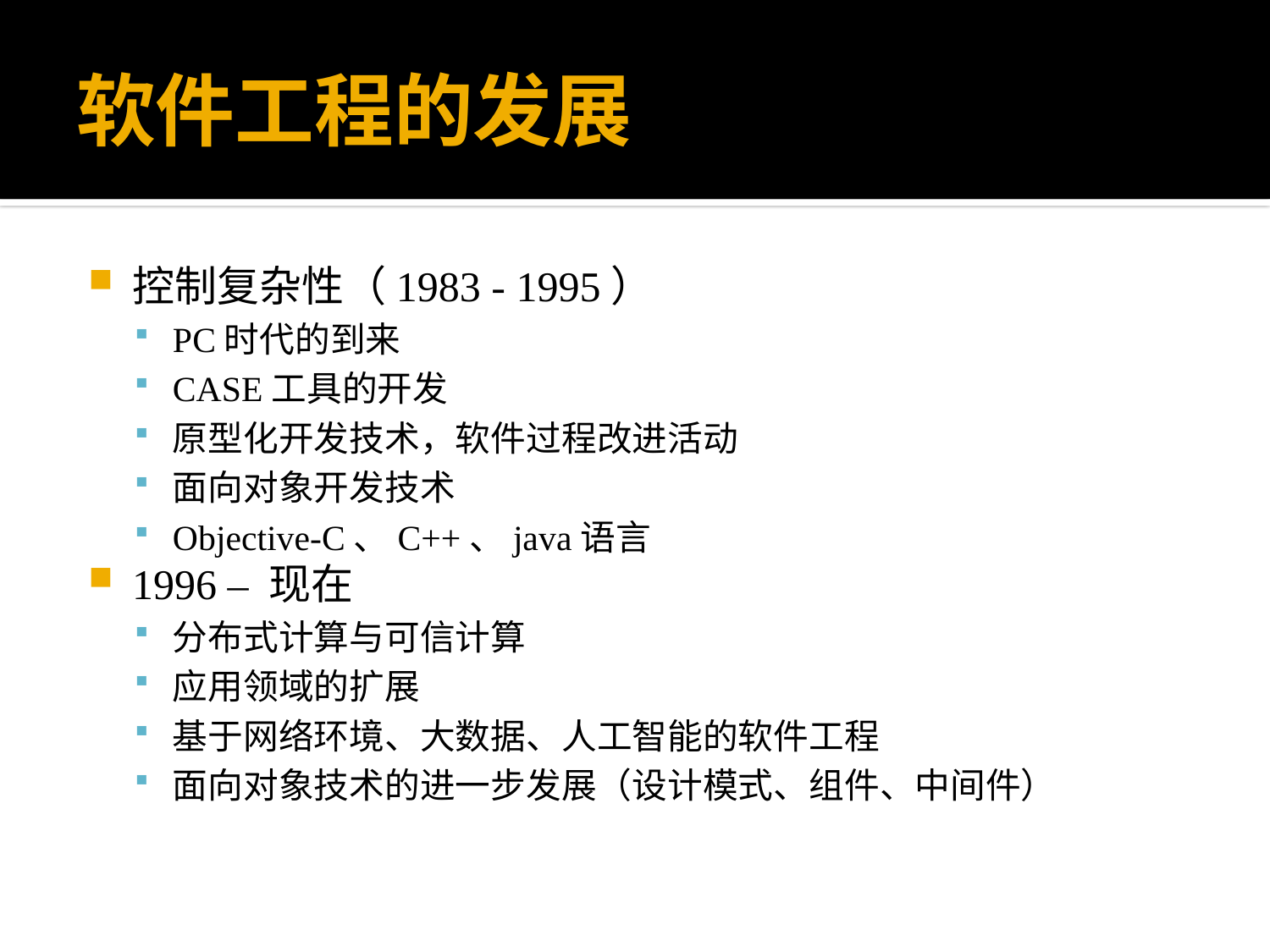

# 软件工程的发展
控制复杂性（1983 - 1995）
PC时代的到来
CASE工具的开发
原型化开发技术，软件过程改进活动
面向对象开发技术
Objective-C、C++、java语言
1996 – 现在
分布式计算与可信计算
应用领域的扩展
基于网络环境、大数据、人工智能的软件工程
面向对象技术的进一步发展（设计模式、组件、中间件）